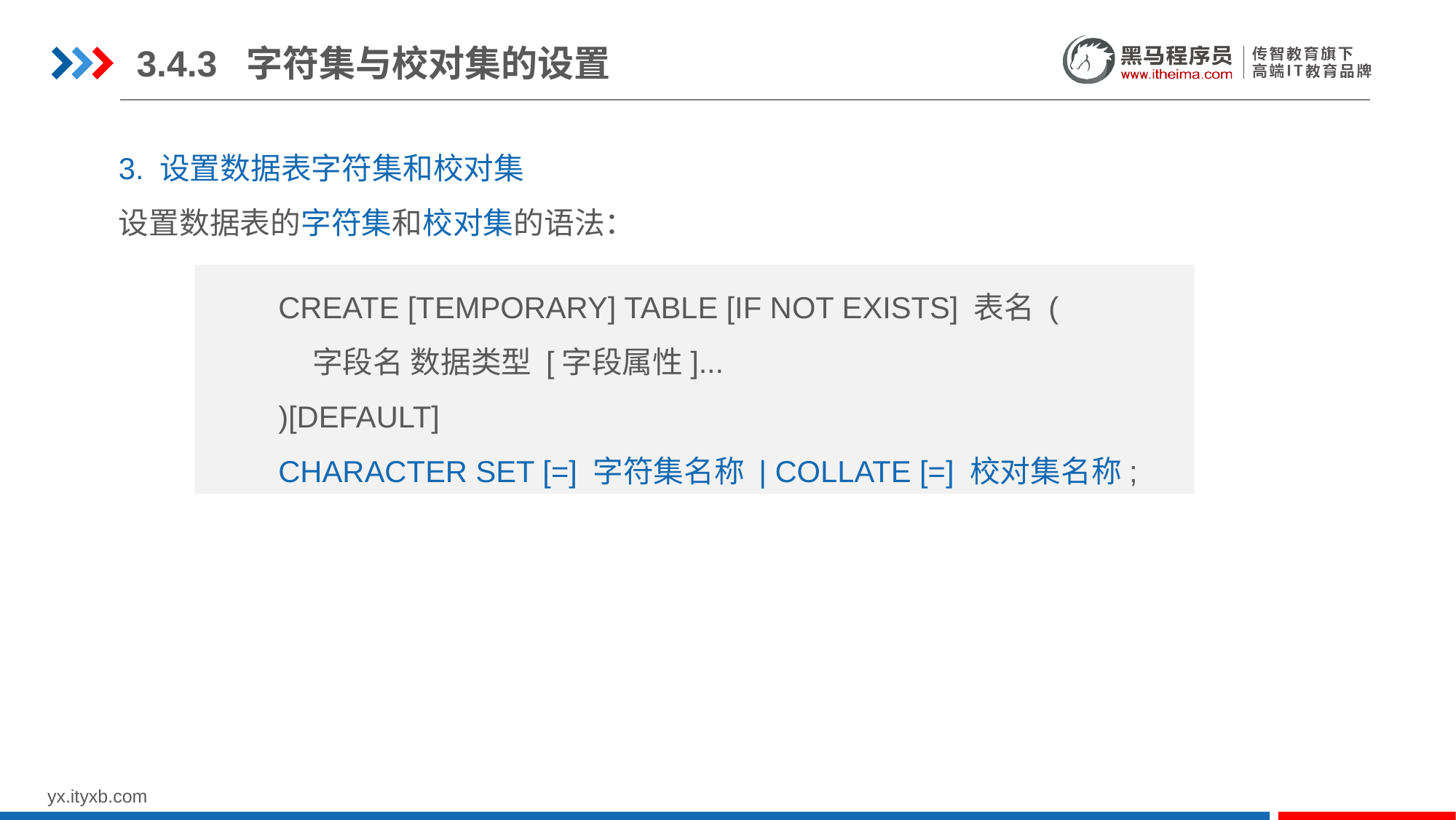

3.4.3  字符集与校对集的设置
3. 设置数据表字符集和校对集
设置数据表的字符集和校对集的语法：
CREATE [TEMPORARY] TABLE [IF NOT EXISTS] 表名 (
    字段名 数据类型 [字段属性]...
)[DEFAULT]
CHARACTER SET [=] 字符集名称 | COLLATE [=] 校对集名称;